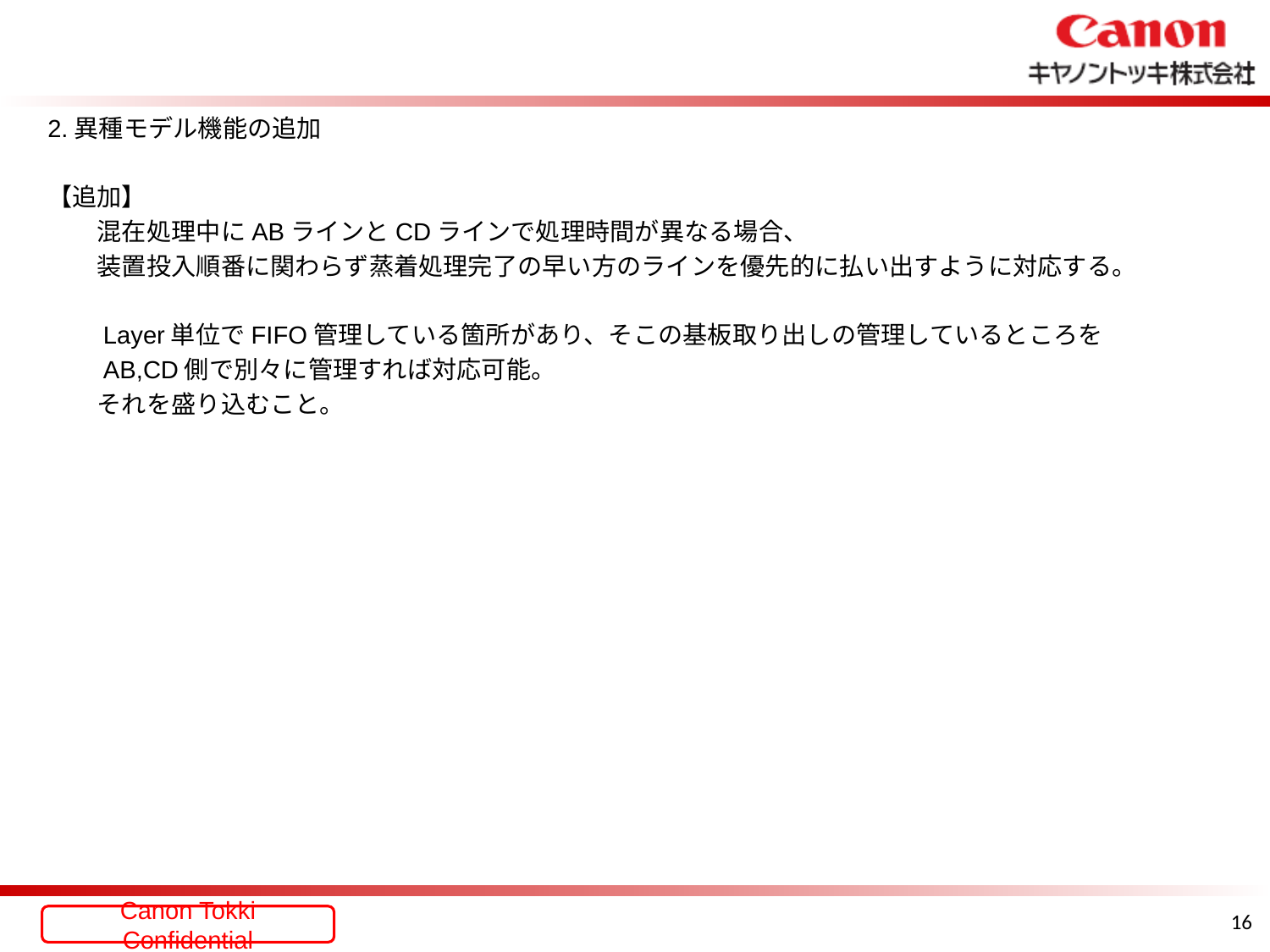

2.異種モデル機能の追加

【追加】
　　混在処理中にABラインとCDラインで処理時間が異なる場合、
　　装置投入順番に関わらず蒸着処理完了の早い方のラインを優先的に払い出すように対応する。

　　Layer単位でFIFO管理している箇所があり、そこの基板取り出しの管理しているところを
　　AB,CD側で別々に管理すれば対応可能。
　　それを盛り込むこと。

16